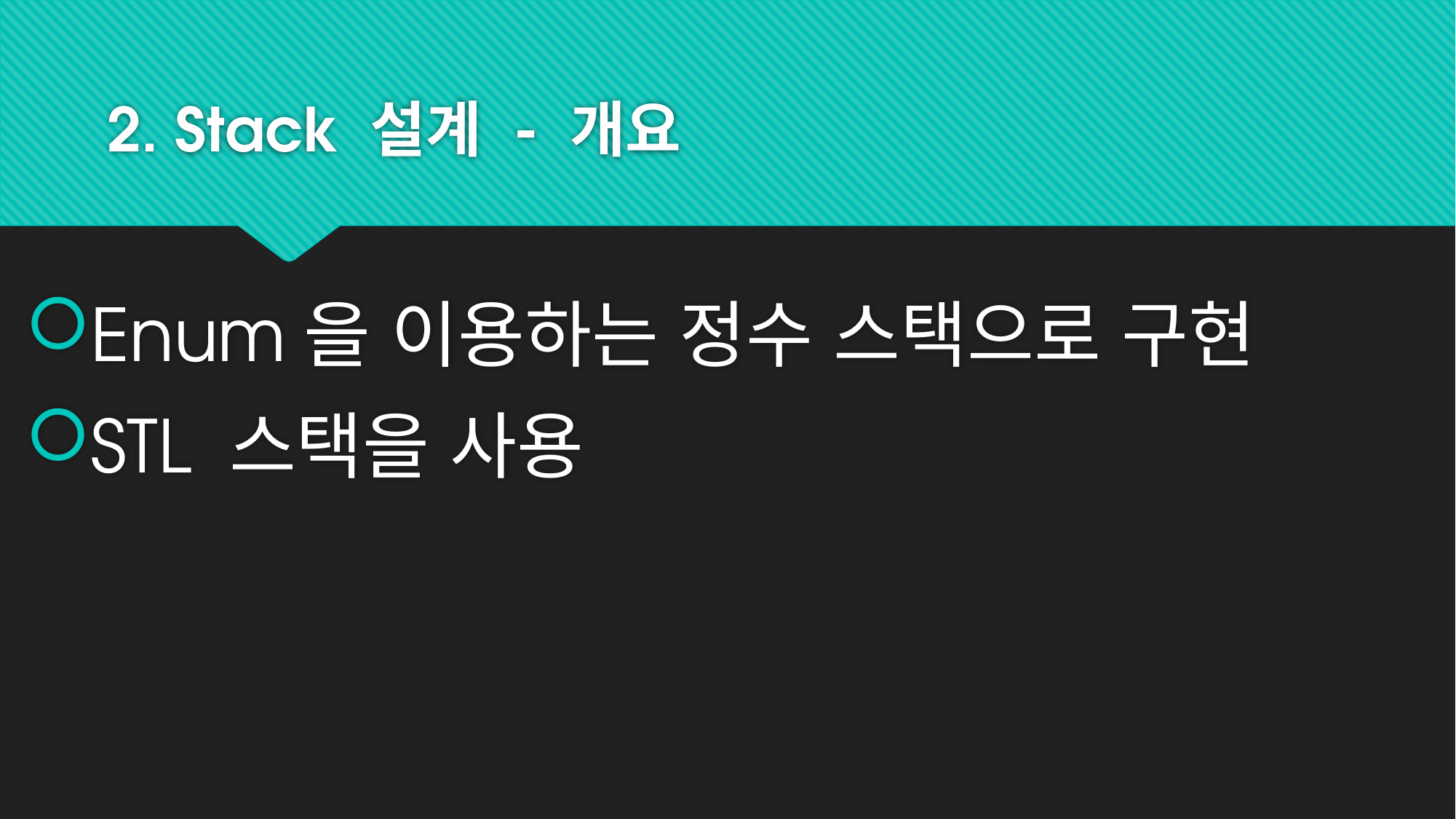

# 2. Stack 설계 - 개요
Enum을 이용하는 정수 스택으로 구현
STL 스택을 사용